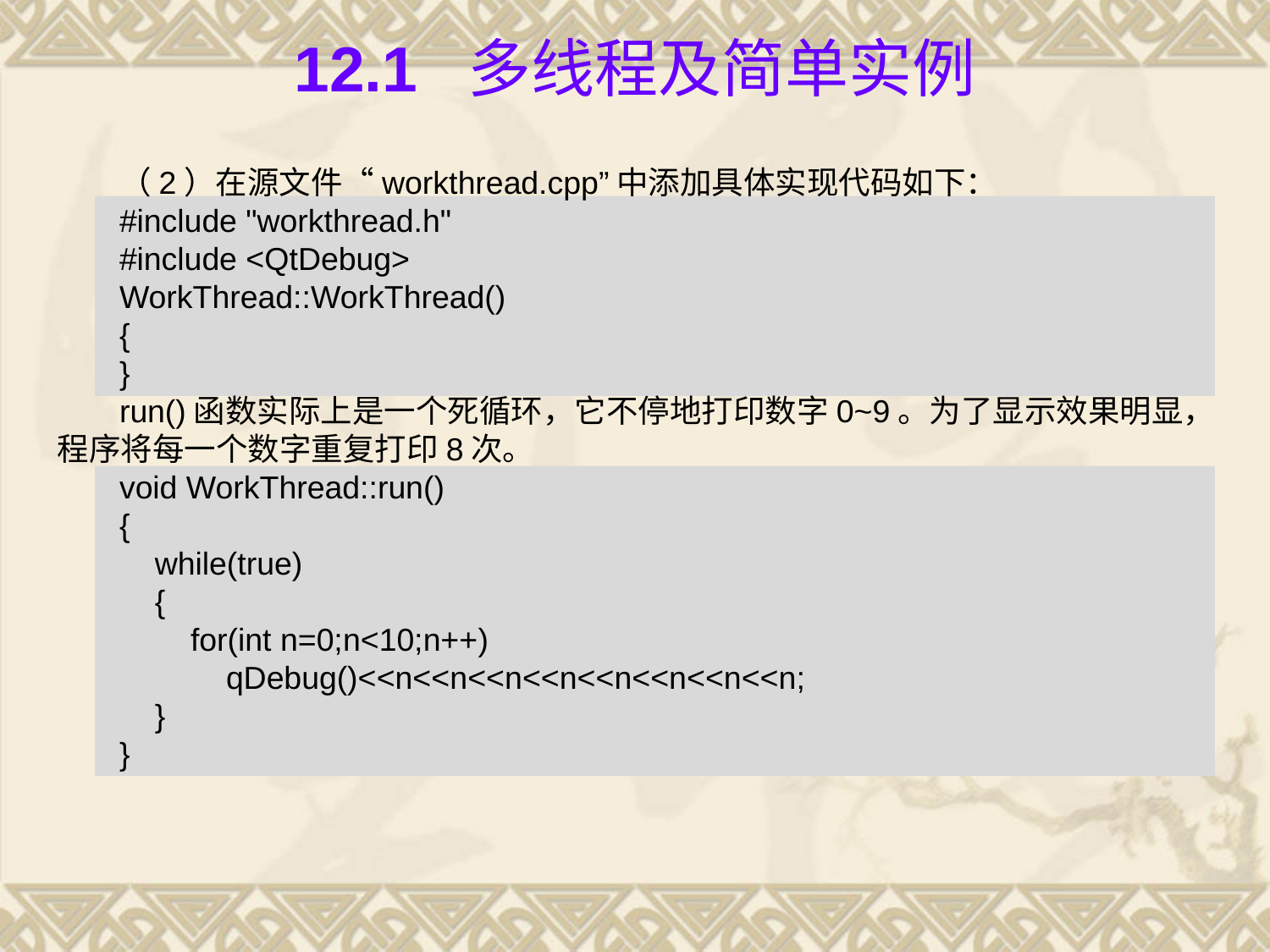

# 12.1  多线程及简单实例
（2）在源文件“workthread.cpp”中添加具体实现代码如下：
#include "workthread.h"
#include <QtDebug>
WorkThread::WorkThread()
{
}
run()函数实际上是一个死循环，它不停地打印数字0~9。为了显示效果明显，程序将每一个数字重复打印8次。
void WorkThread::run()
{
    while(true)
    {
        for(int n=0;n<10;n++)
            qDebug()<<n<<n<<n<<n<<n<<n<<n<<n;
    }
}